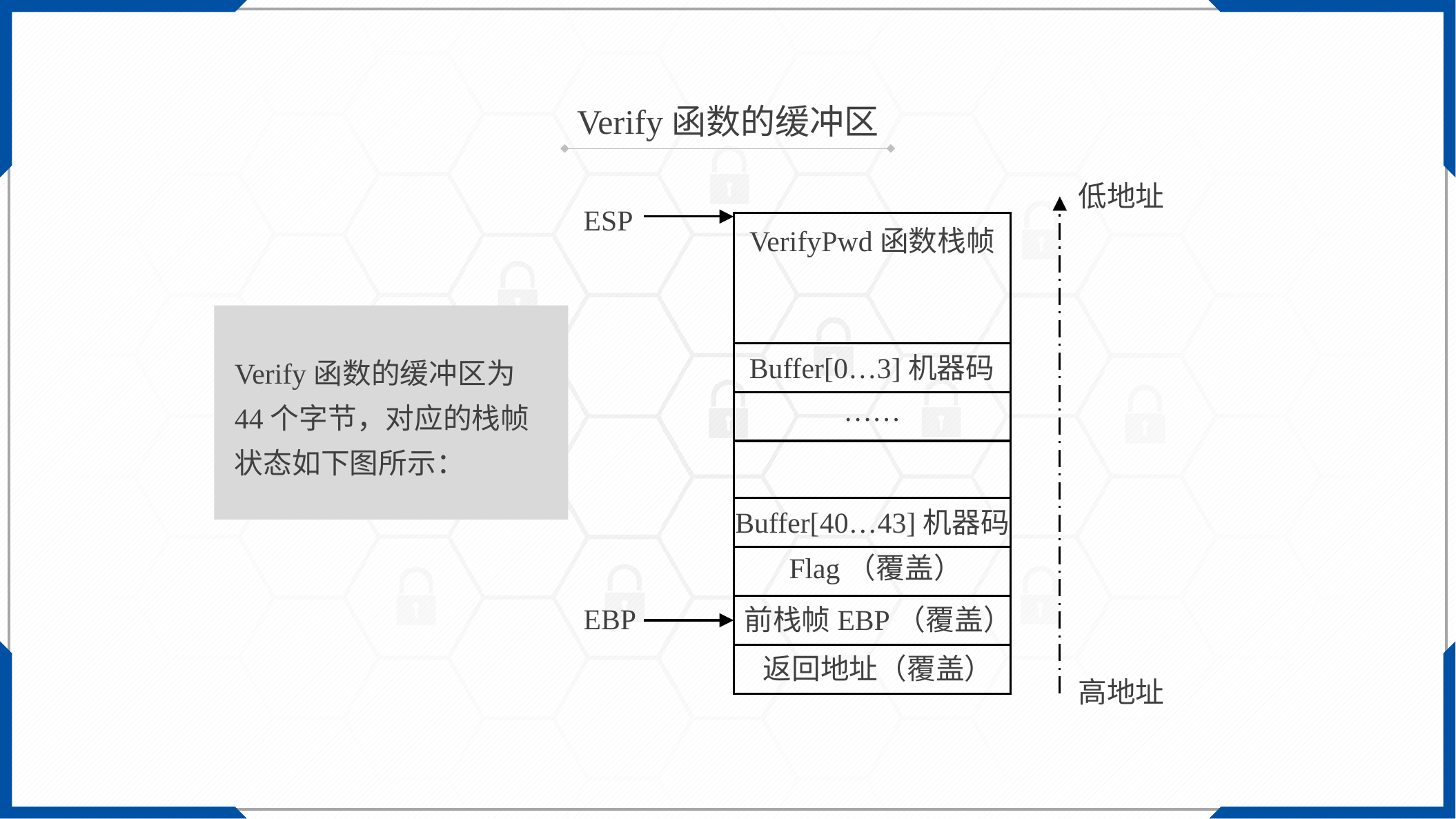

Verify函数的缓冲区
低地址
ESP

VerifyPwd函数栈帧

Buffer[0…3]机器码
……

Buffer[40…43]机器码
Flag（覆盖）

EBP

前栈帧EBP（覆盖）

返回地址（覆盖）
高地址
Verify函数的缓冲区为44个字节，对应的栈帧状态如下图所示：